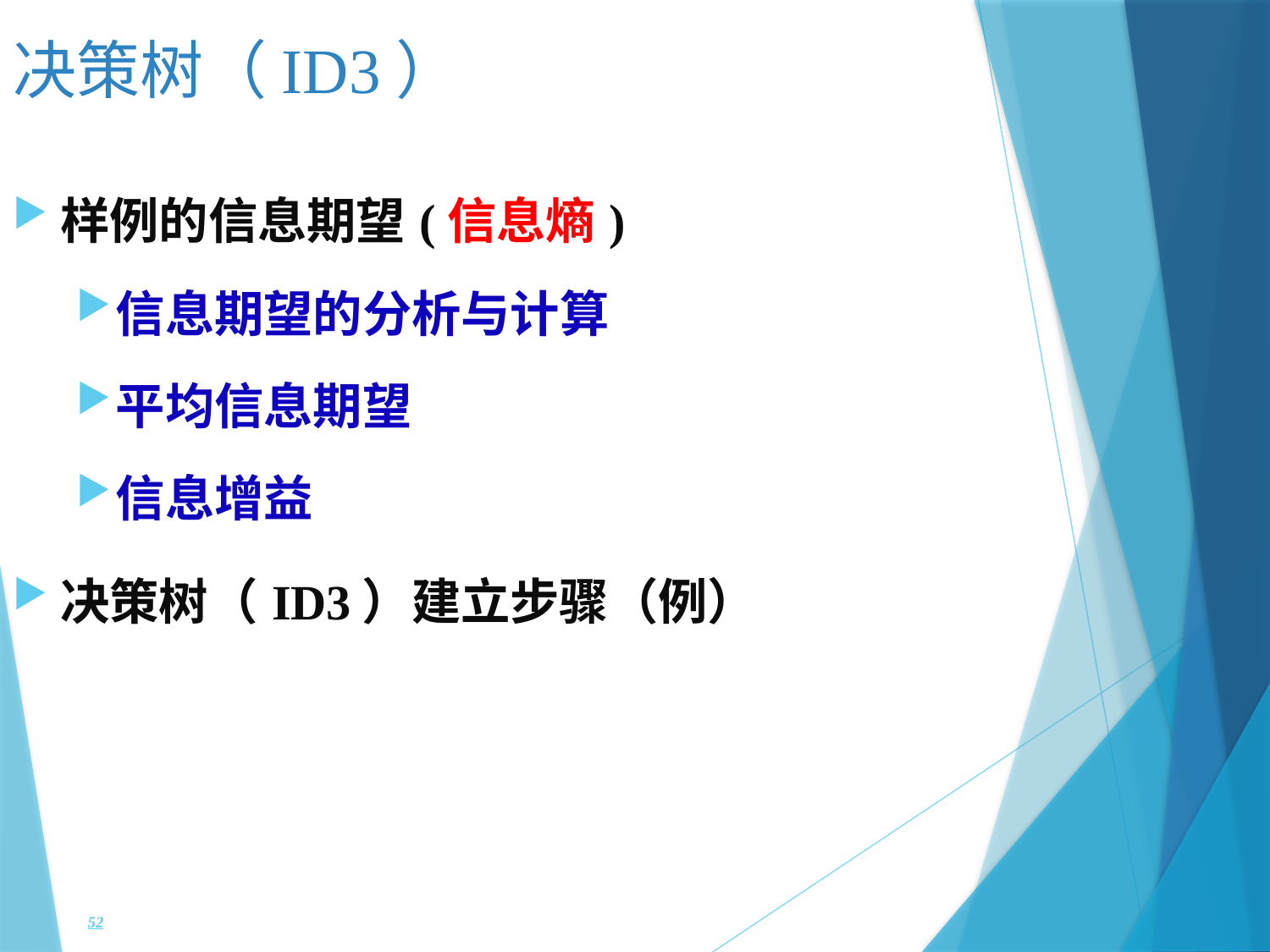

决策树（ID3）
样例的信息期望(信息熵)
信息期望的分析与计算
平均信息期望
信息增益
决策树（ID3）建立步骤（例）
52